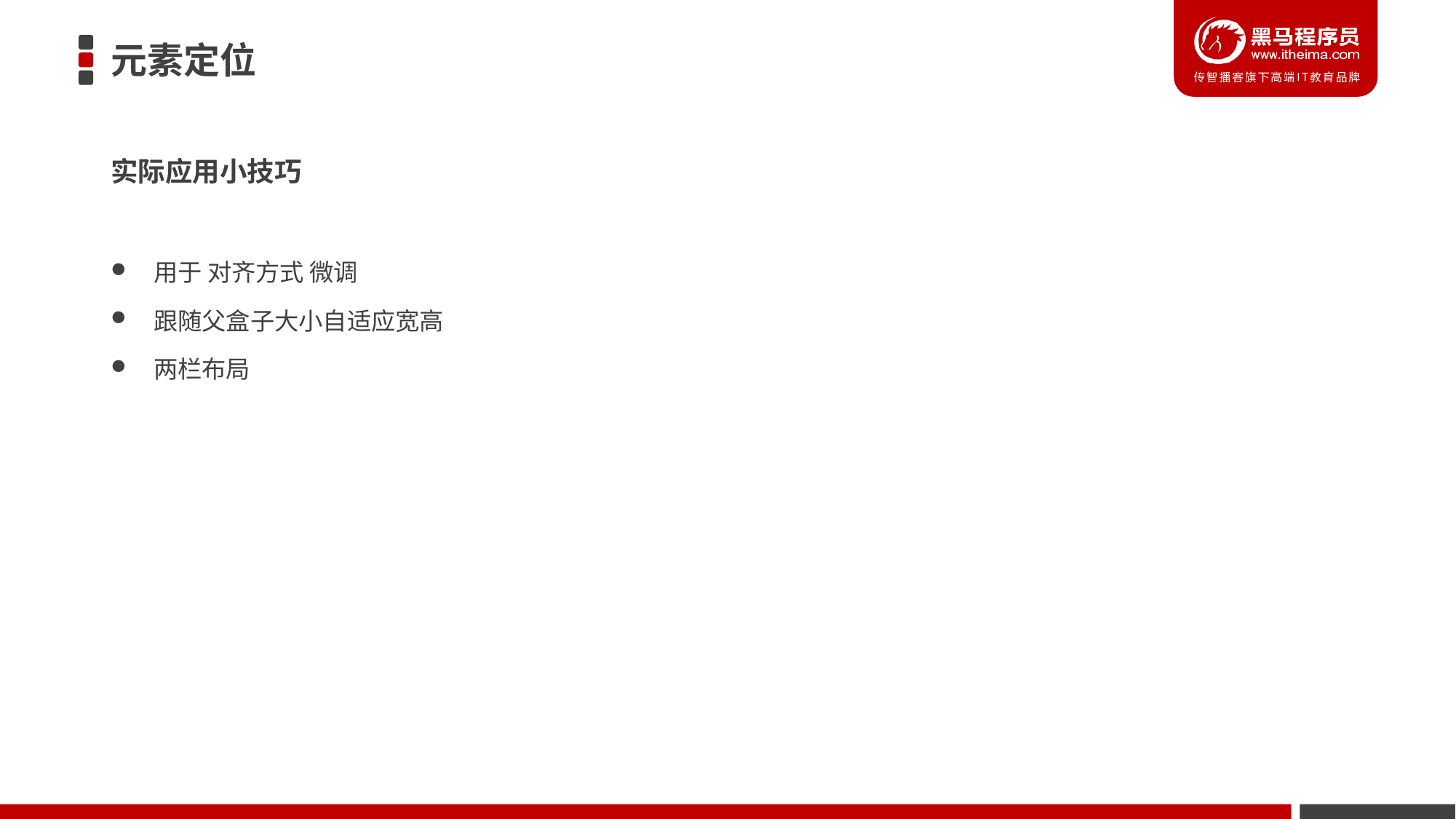

# 元素定位
实际应用小技巧
用于 对齐方式 微调
跟随父盒子大小自适应宽高
两栏布局